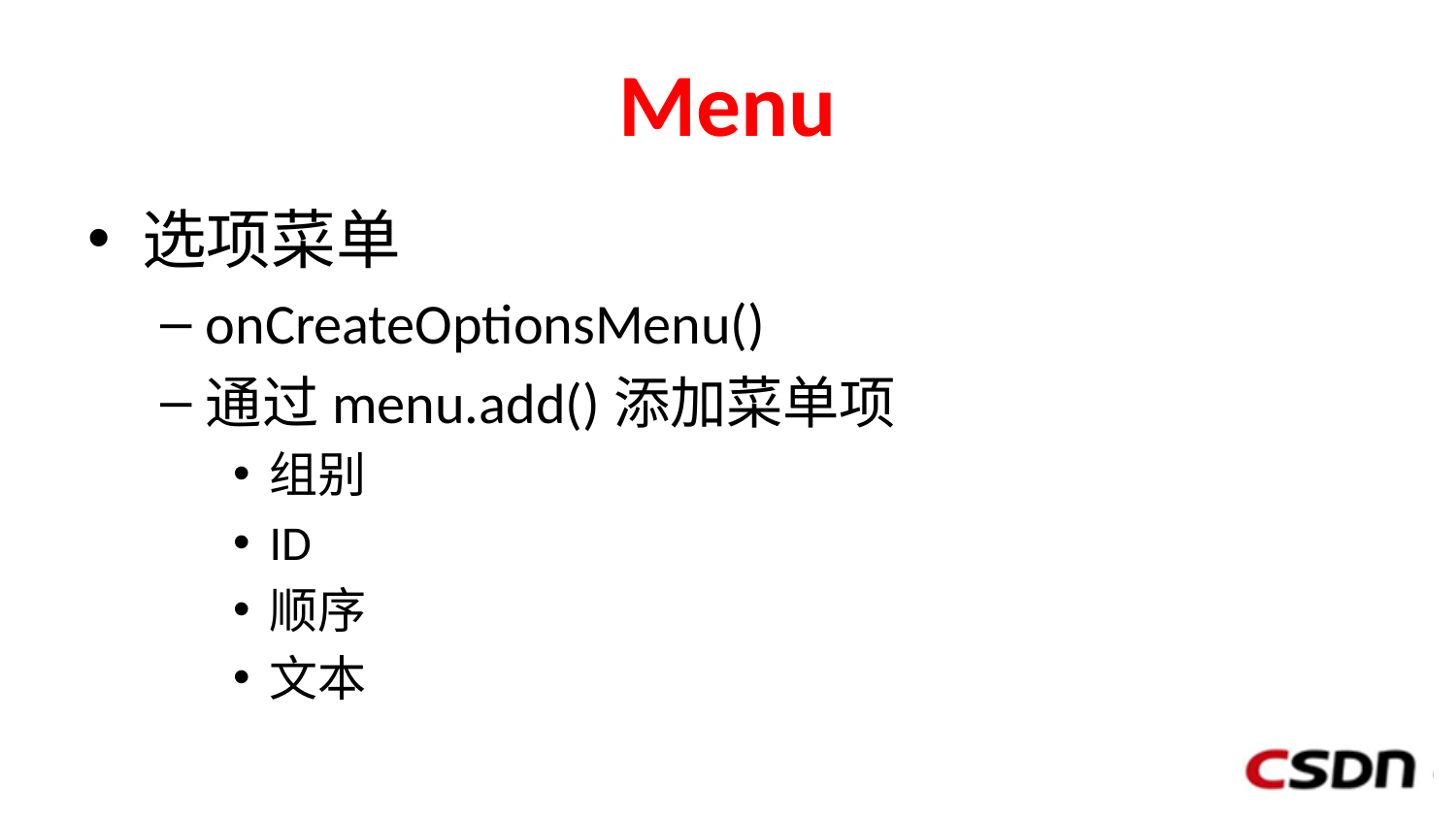

# Menu
选项菜单
onCreateOptionsMenu()
通过menu.add()添加菜单项
组别
ID
顺序
文本